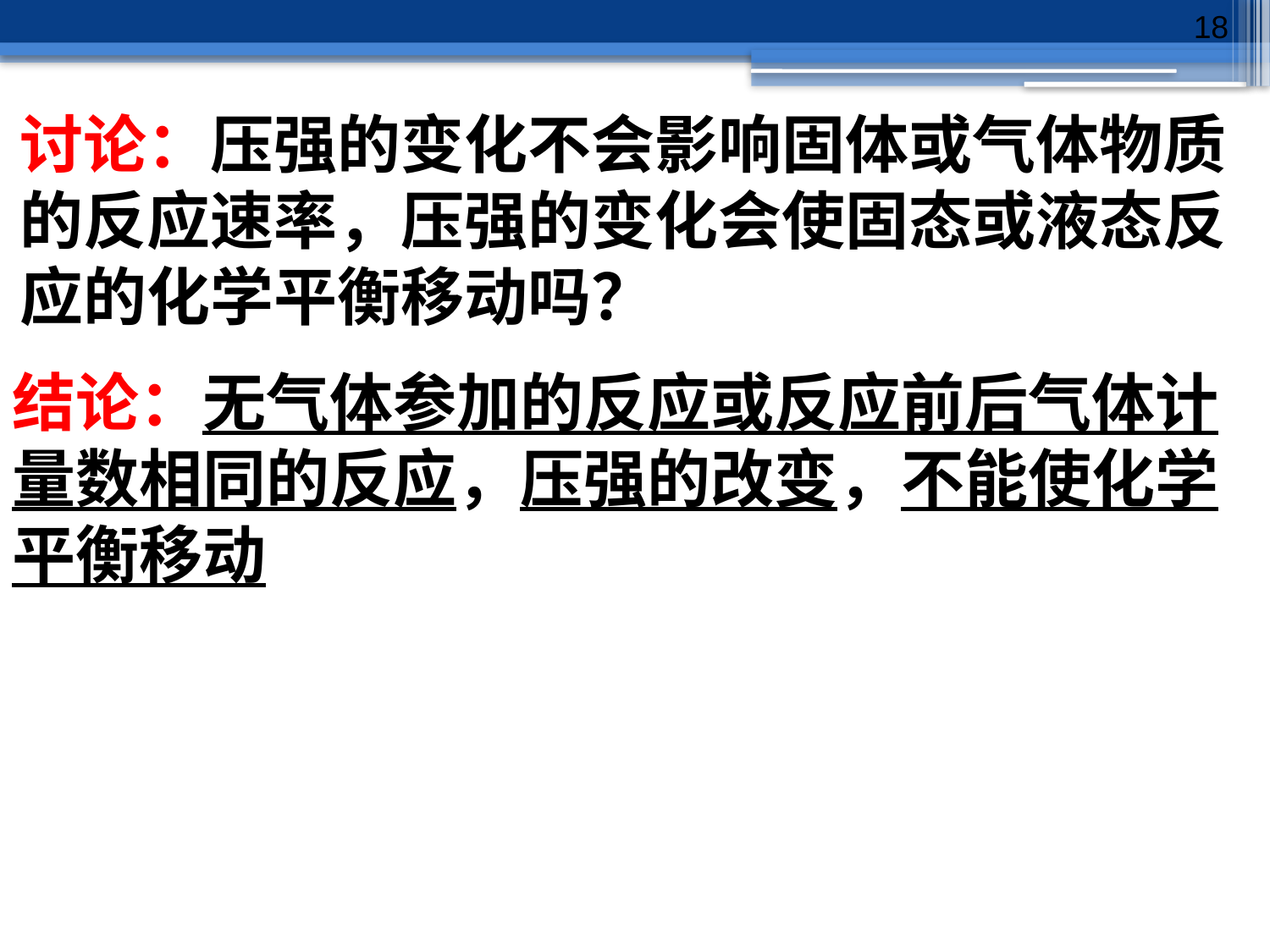

18
讨论：压强的变化不会影响固体或气体物质的反应速率，压强的变化会使固态或液态反应的化学平衡移动吗？
结论：无气体参加的反应或反应前后气体计量数相同的反应，压强的改变，不能使化学平衡移动